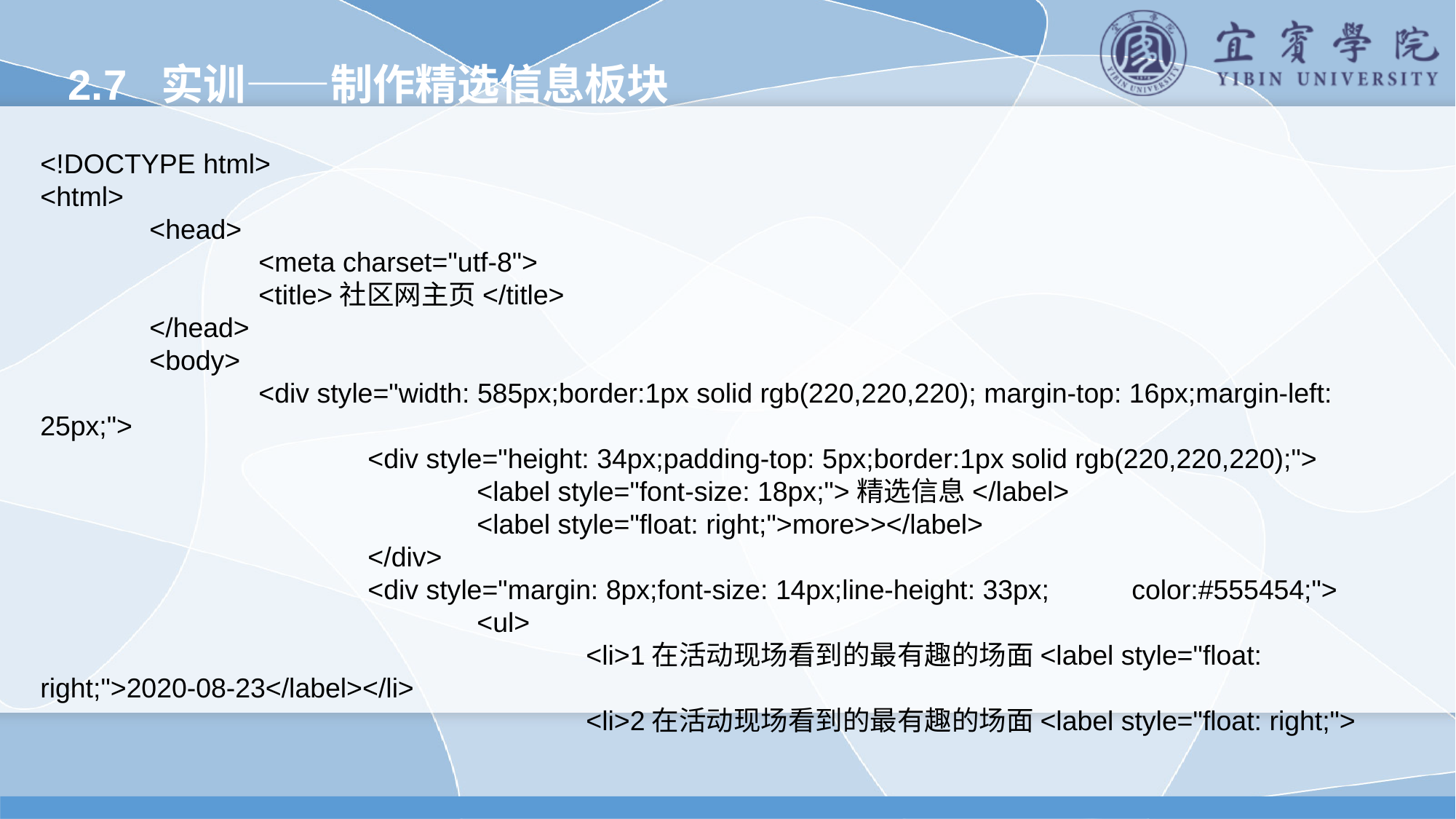

2.7  实训——制作精选信息板块
<!DOCTYPE html>
<html>
	<head>
		<meta charset="utf-8">
		<title>社区网主页</title>
	</head>
	<body>
		<div style="width: 585px;border:1px solid rgb(220,220,220); margin-top: 16px;margin-left: 25px;">
			<div style="height: 34px;padding-top: 5px;border:1px solid rgb(220,220,220);">
				<label style="font-size: 18px;">精选信息</label>
				<label style="float: right;">more>></label>
			</div>
			<div style="margin: 8px;font-size: 14px;line-height: 33px;	color:#555454;">
				<ul>
					<li>1在活动现场看到的最有趣的场面<label style="float: right;">2020-08-23</label></li>
					<li>2在活动现场看到的最有趣的场面<label style="float: right;">